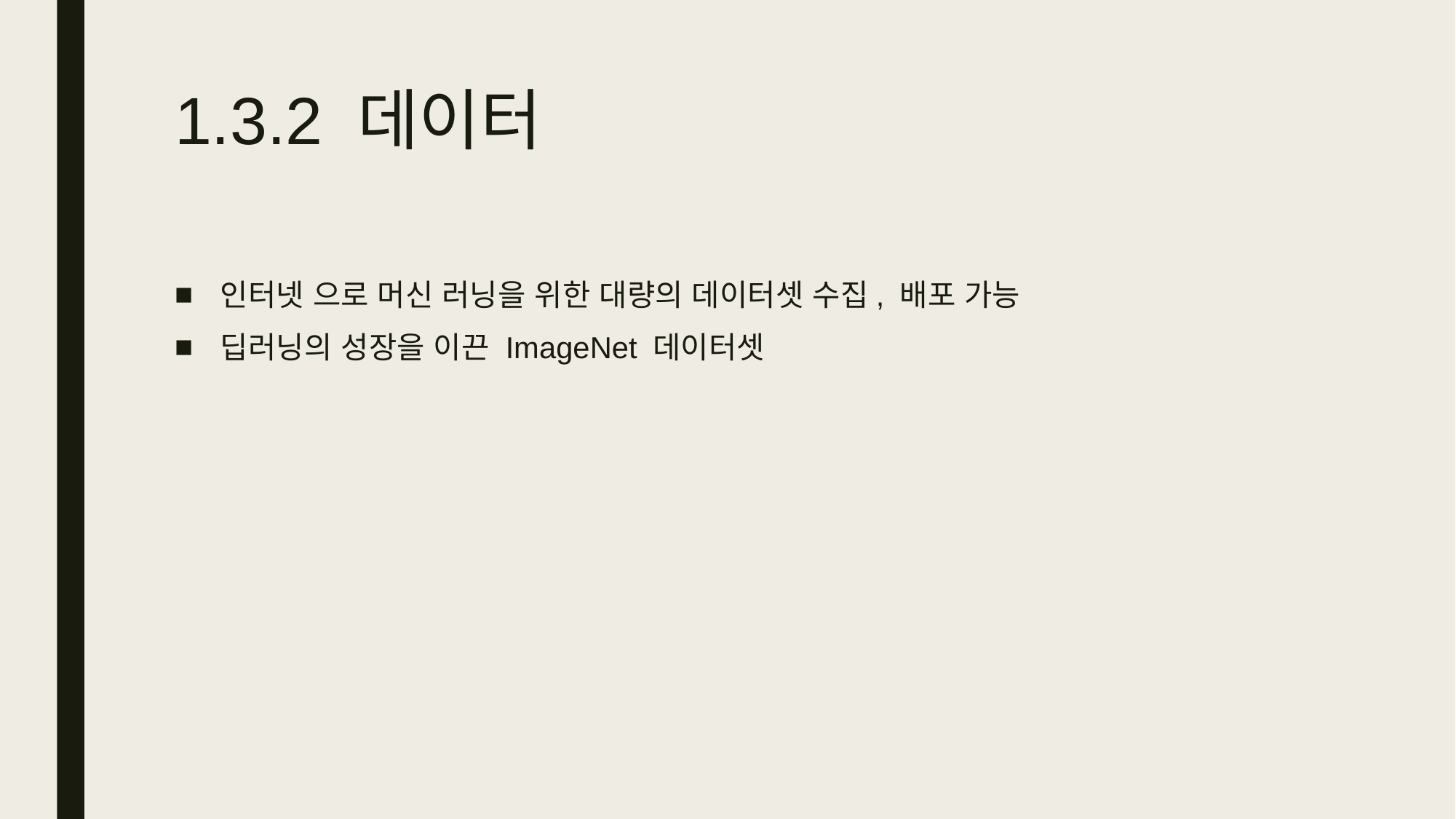

# 1.3.2 데이터
인터넷 으로 머신 러닝을 위한 대량의 데이터셋 수집, 배포 가능
딥러닝의 성장을 이끈 ImageNet 데이터셋